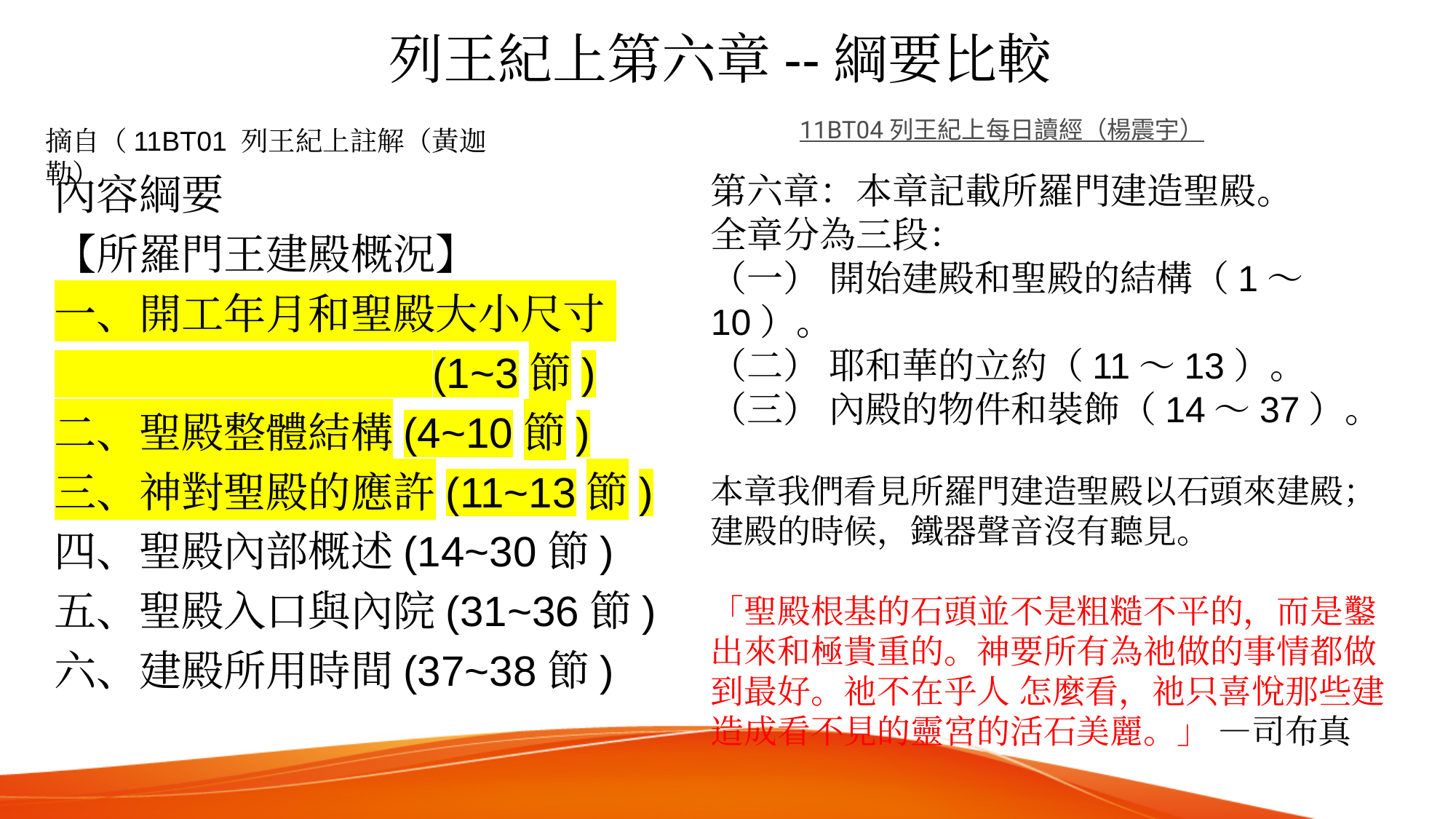

# 列王紀上第六章--綱要比較
11BT04 列王紀上每日讀經（楊震宇）
摘自（11BT01 列王紀上註解（黃迦勒）
內容綱要
【所羅門王建殿概況】
一、開工年月和聖殿大小尺寸
                                (1~3節)
二、聖殿整體結構(4~10節)
三、神對聖殿的應許(11~13節)
四、聖殿內部概述(14~30節)
五、聖殿入口與內院(31~36節)
六、建殿所用時間(37~38節)

第六章：本章記載所羅門建造聖殿。
全章分為三段：
（一） 開始建殿和聖殿的結構（1～10）。
（二） 耶和華的立約（11～13）。
（三） 內殿的物件和裝飾（14～37）。

本章我們看見所羅門建造聖殿以石頭來建殿；建殿的時候，鐵器聲音沒有聽見。

「聖殿根基的石頭並不是粗糙不平的，而是鑿出來和極貴重的。神要所有為祂做的事情都做到最好。祂不在乎人 怎麼看，祂只喜悅那些建造成看不見的靈宮的活石美麗。」 ―司布真